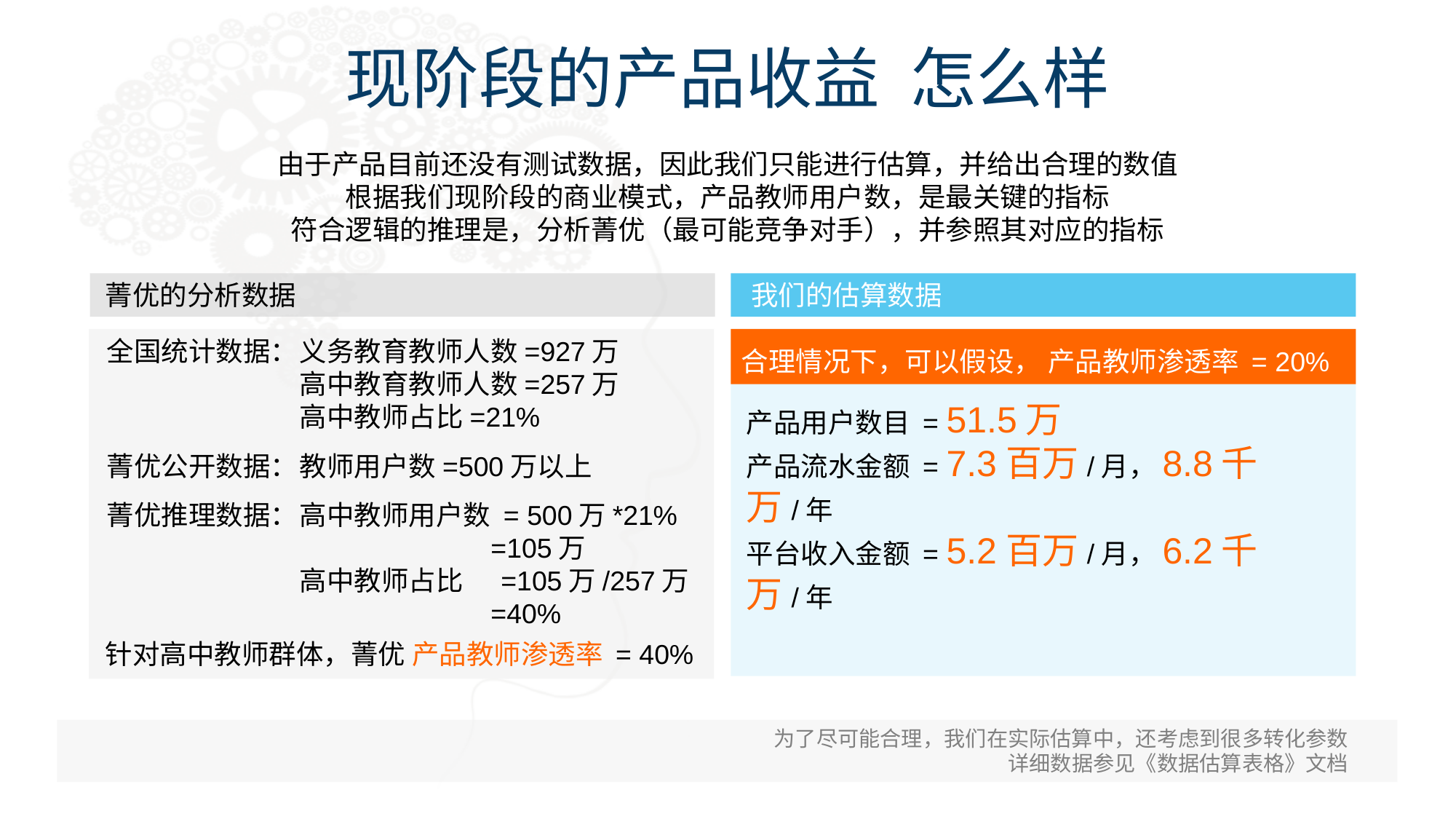

现阶段的产品收益  怎么样
由于产品目前还没有测试数据，因此我们只能进行估算，并给出合理的数值
根据我们现阶段的商业模式，产品教师用户数，是最关键的指标
符合逻辑的推理是，分析菁优（最可能竞争对手），并参照其对应的指标
菁优的分析数据
我们的估算数据

全国统计数据：
义务教育教师人数=927万
高中教育教师人数=257万
高中教师占比=21%

合理情况下，可以假设， 产品教师渗透率 = 20%
产品用户数目 = 51.5万
产品流水金额 = 7.3百万/月，8.8千万/年
平台收入金额 = 5.2百万/月，6.2千万/年
菁优公开数据：
教师用户数=500万以上
菁优推理数据：
高中教师用户数 = 500万*21%
                         =105万
高中教师占比     =105万/257万
                         =40%
针对高中教师群体，菁优 产品教师渗透率 = 40%

为了尽可能合理，我们在实际估算中，还考虑到很多转化参数
详细数据参见《数据估算表格》文档